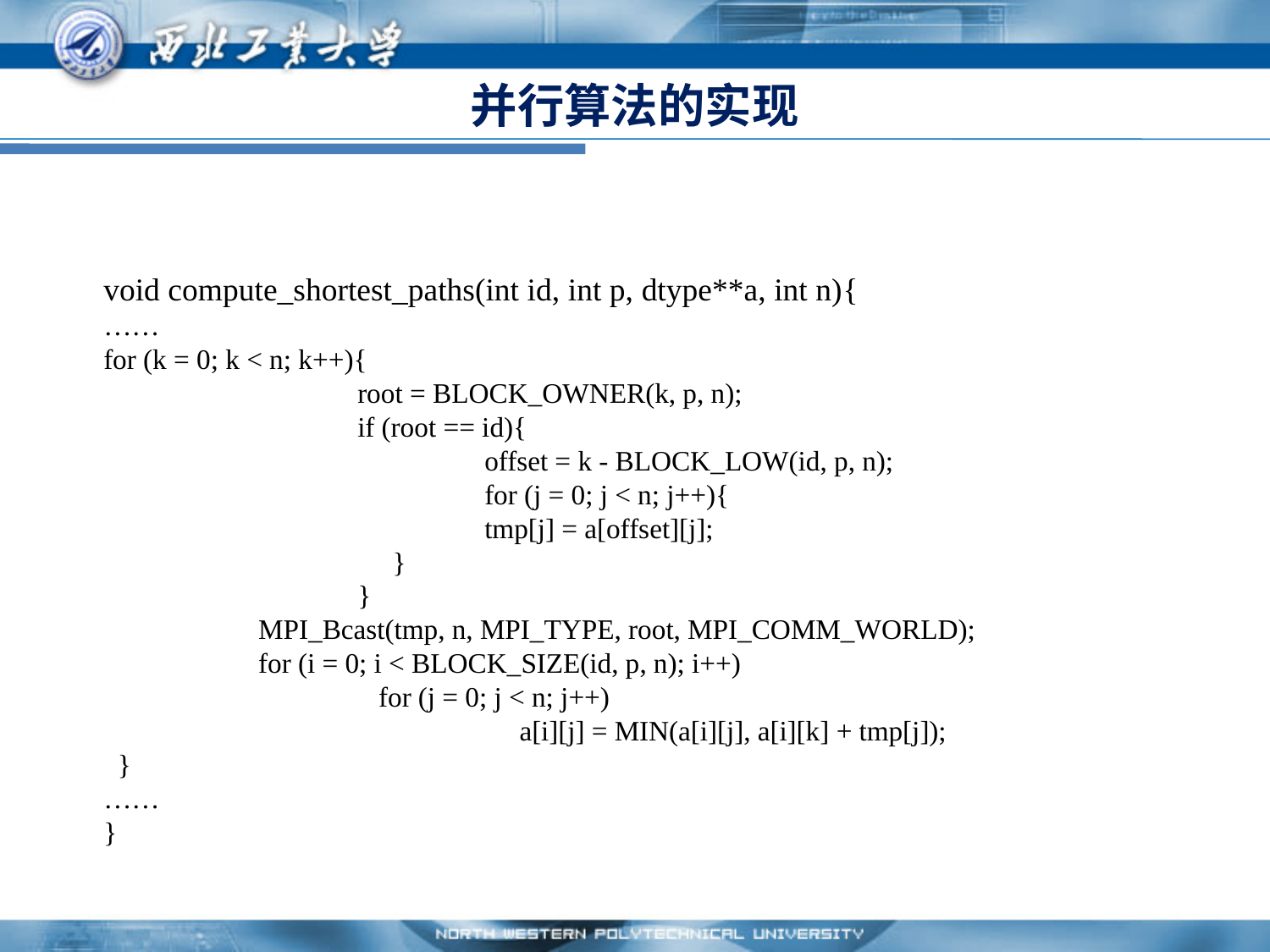

# 并行算法的实现

void compute_shortest_paths(int id, int p, dtype**a, int n){
……
for (k = 0; k < n; k++){
		root = BLOCK_OWNER(k, p, n);
		if (root == id){
			offset = k - BLOCK_LOW(id, p, n);
			for (j = 0; j < n; j++){
			tmp[j] = a[offset][j];
		     }
		}
	    MPI_Bcast(tmp, n, MPI_TYPE, root, MPI_COMM_WORLD);
	    for (i = 0; i < BLOCK_SIZE(id, p, n); i++)
		   for (j = 0; j < n; j++)
			     a[i][j] = MIN(a[i][j], a[i][k] + tmp[j]);
  }
……
}